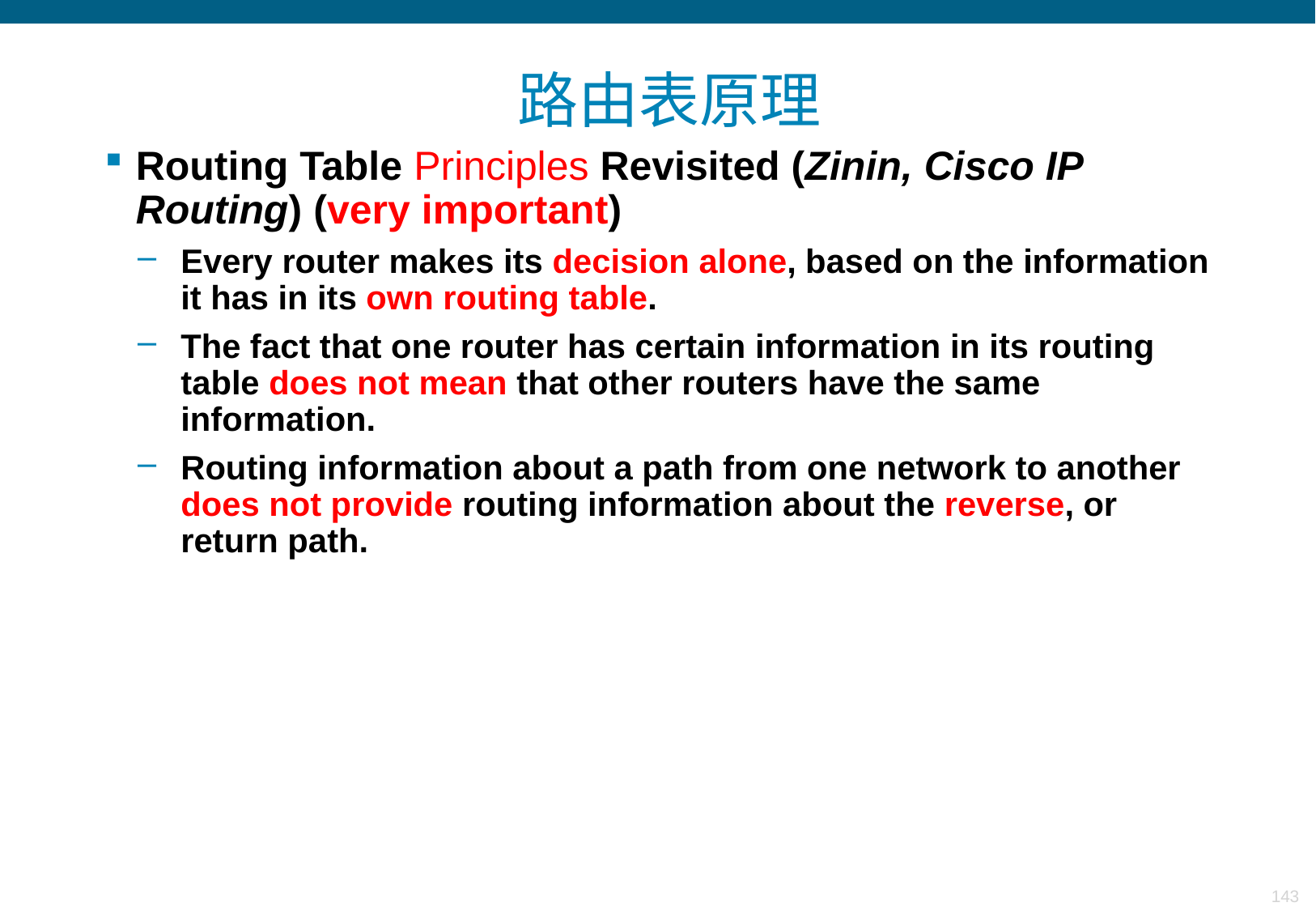

# 路由表原理
Routing Table Principles Revisited (Zinin, Cisco IP Routing) (very important)
Every router makes its decision alone, based on the information it has in its own routing table.
The fact that one router has certain information in its routing table does not mean that other routers have the same information.
Routing information about a path from one network to another does not provide routing information about the reverse, or return path.